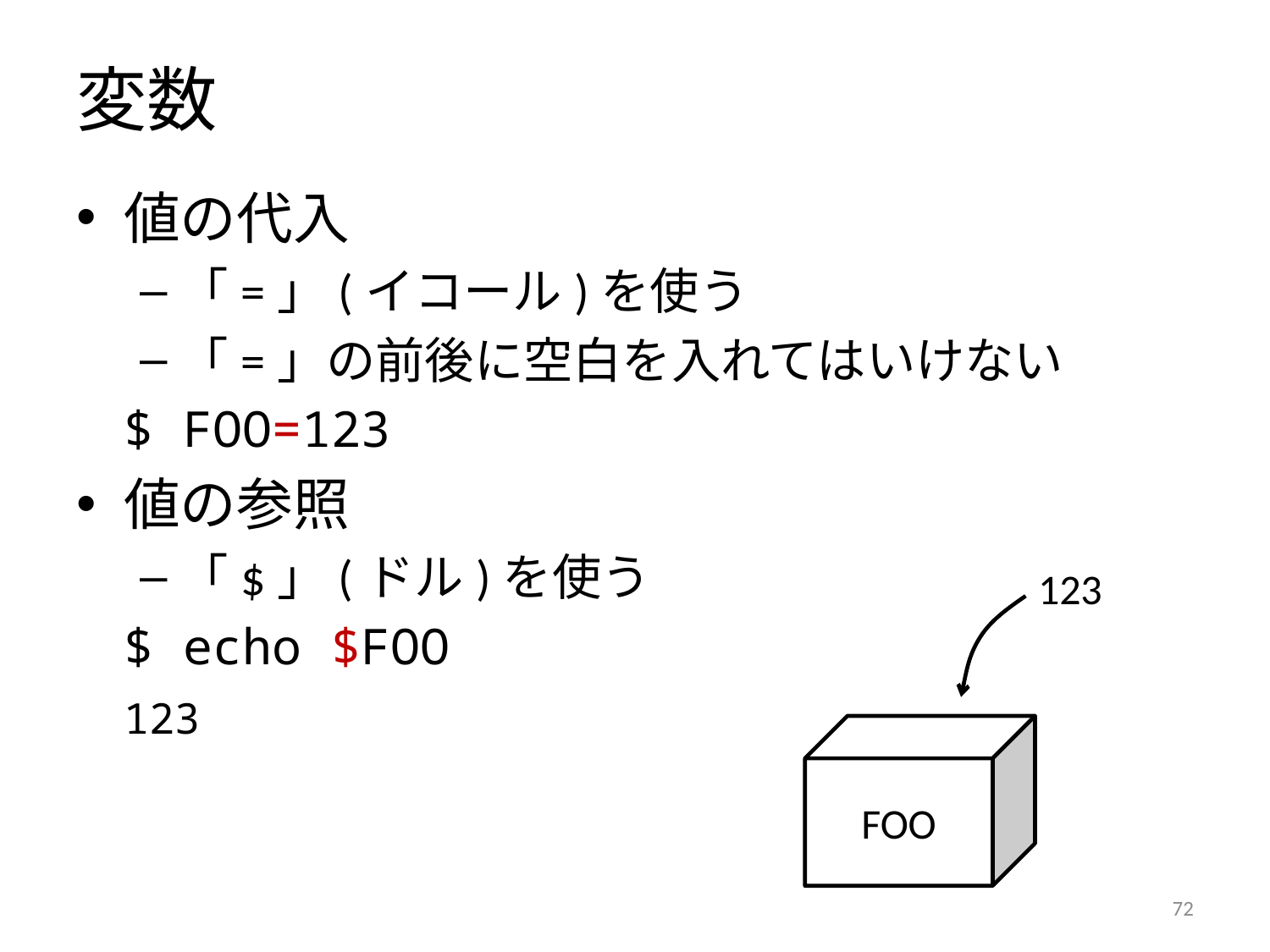

# 変数
値の代入
「=」(イコール)を使う
「=」の前後に空白を入れてはいけない
	$ FOO=123
値の参照
「$」(ドル)を使う
	$ echo $FOO
	123

123

FOO
72